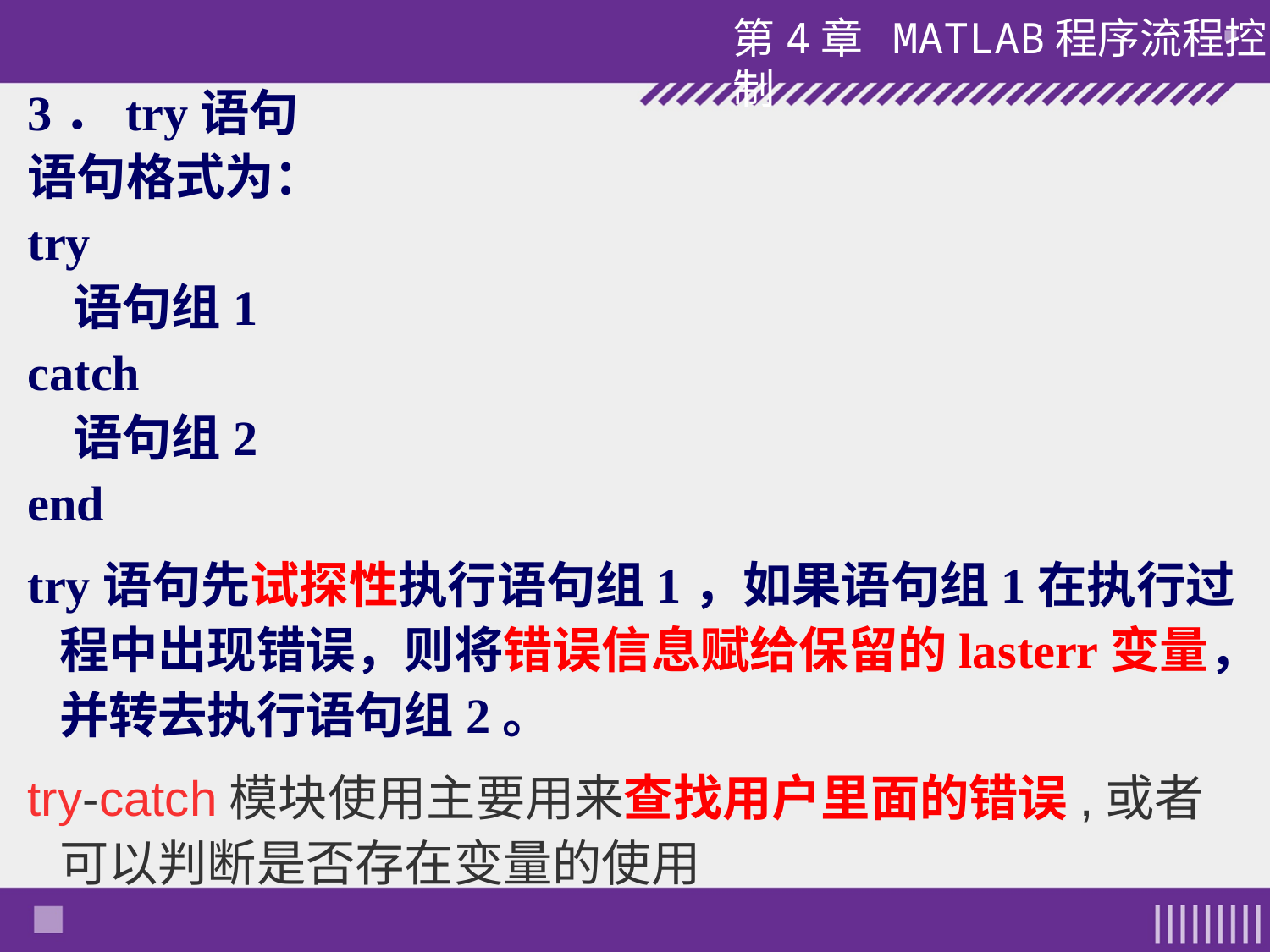

3．try语句
语句格式为：
try
   语句组1
catch
   语句组2
end
try语句先试探性执行语句组1，如果语句组1在执行过程中出现错误，则将错误信息赋给保留的lasterr变量，并转去执行语句组2。
try-catch模块使用主要用来查找用户里面的错误,或者可以判断是否存在变量的使用